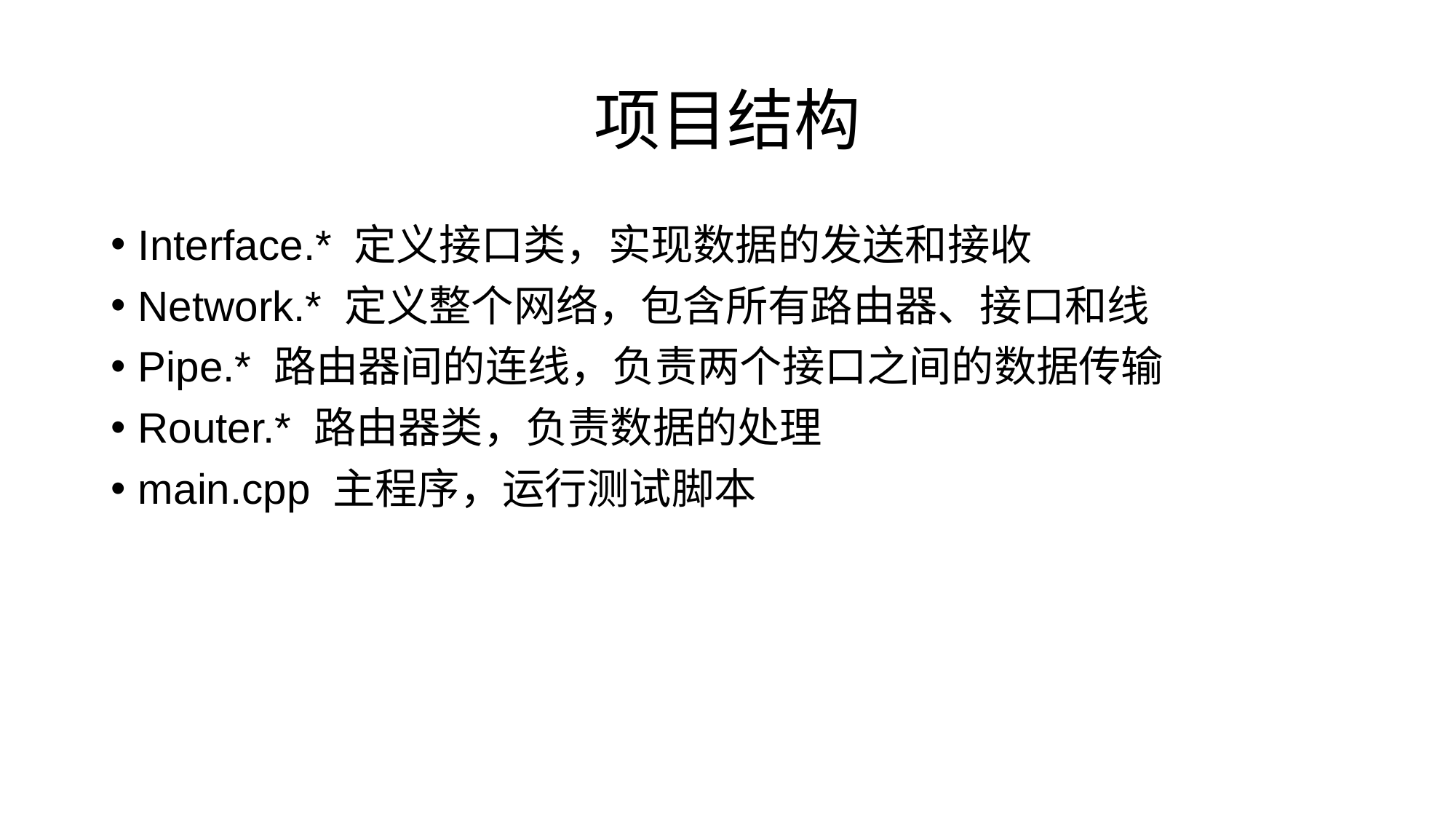

# 项目结构
Interface.* 定义接口类，实现数据的发送和接收
Network.* 定义整个网络，包含所有路由器、接口和线
Pipe.* 路由器间的连线，负责两个接口之间的数据传输
Router.* 路由器类，负责数据的处理
main.cpp 主程序，运行测试脚本